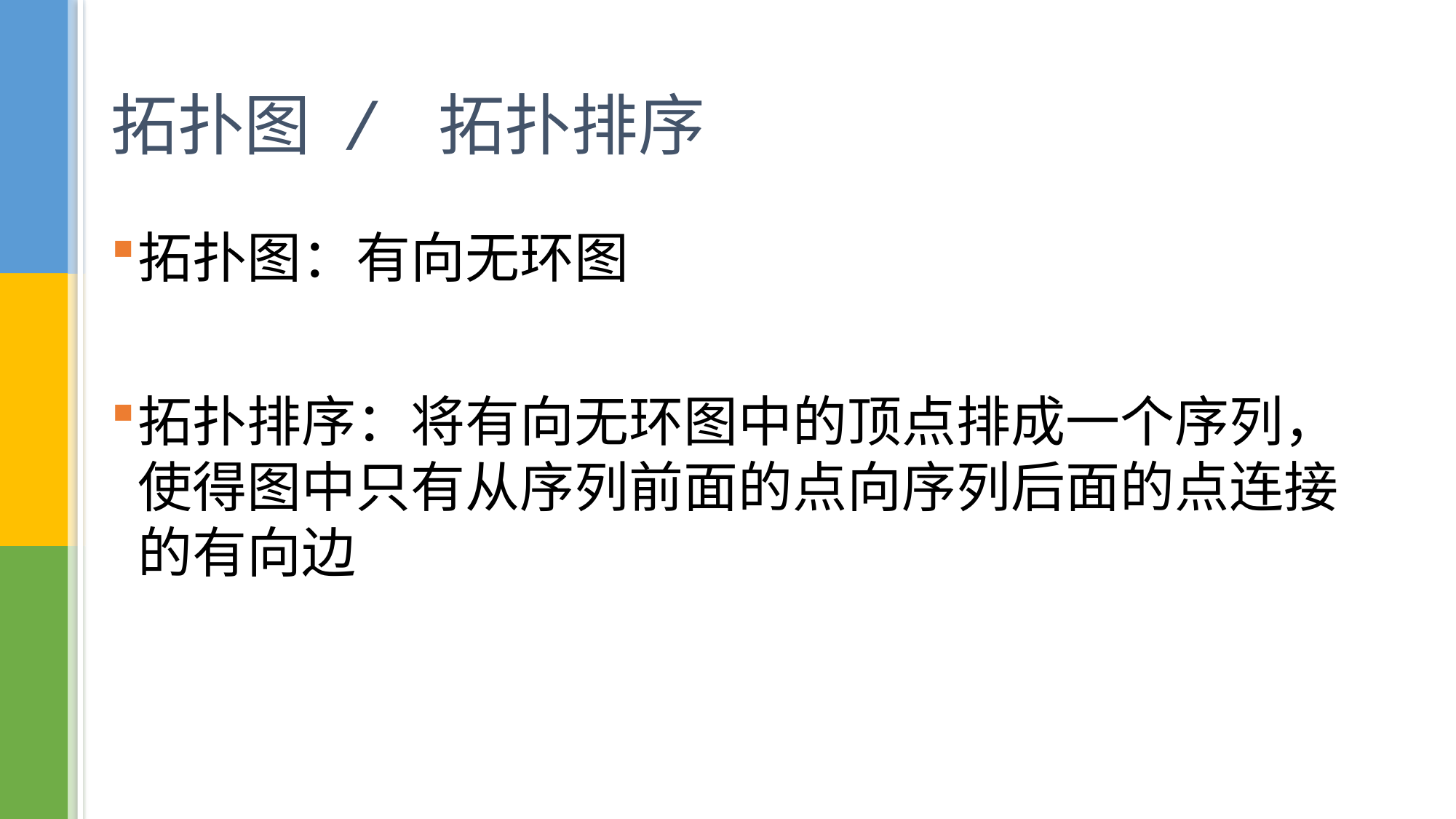

# 拓扑图 / 拓扑排序
拓扑图：有向无环图

拓扑排序：将有向无环图中的顶点排成一个序列，使得图中只有从序列前面的点向序列后面的点连接的有向边